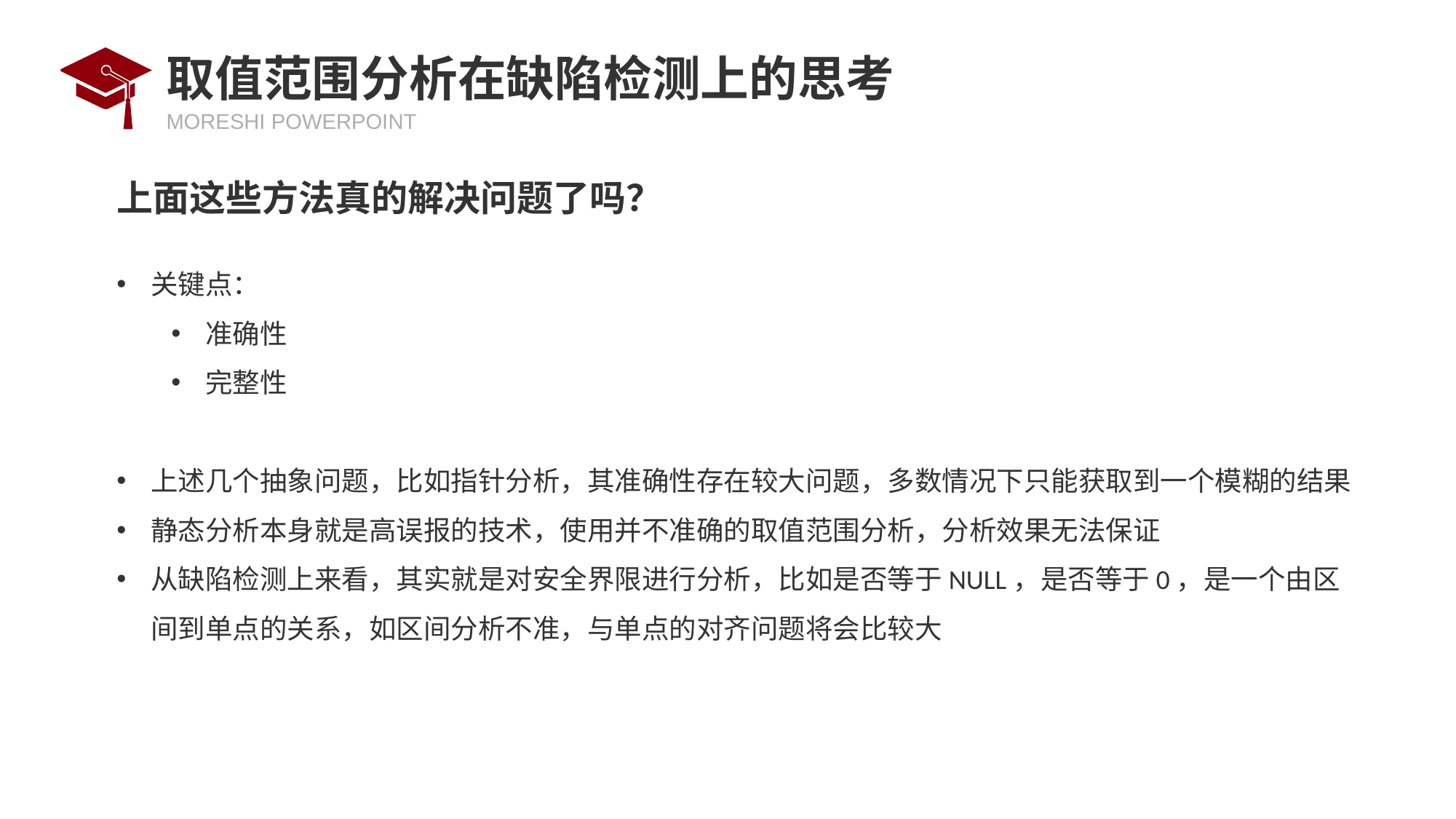

# 取值范围分析在缺陷检测上的思考
上面这些方法真的解决问题了吗？
关键点：
准确性
完整性

上述几个抽象问题，比如指针分析，其准确性存在较大问题，多数情况下只能获取到一个模糊的结果
静态分析本身就是高误报的技术，使用并不准确的取值范围分析，分析效果无法保证
从缺陷检测上来看，其实就是对安全界限进行分析，比如是否等于NULL，是否等于0，是一个由区间到单点的关系，如区间分析不准，与单点的对齐问题将会比较大